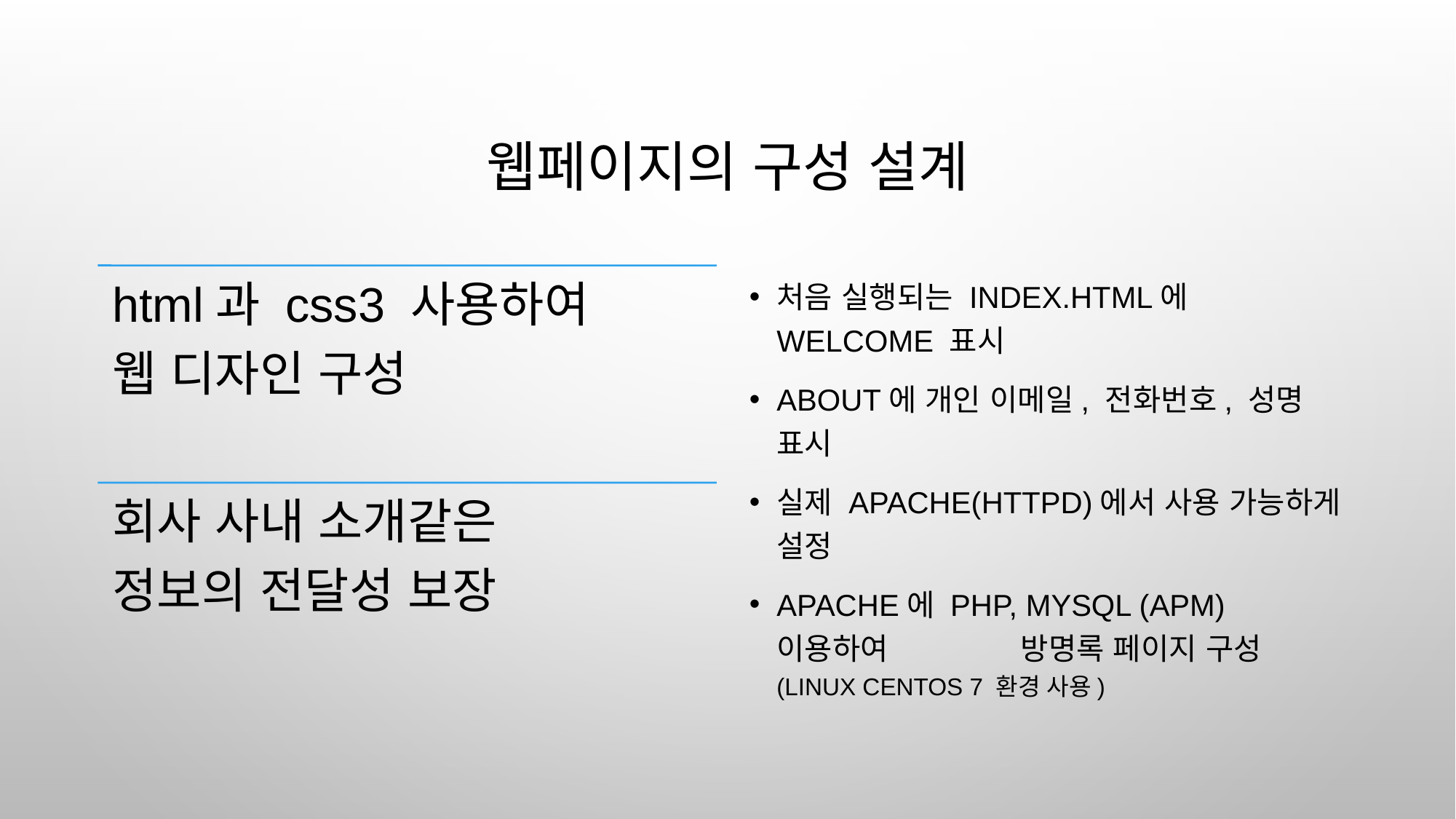

# 웹페이지의 구성 설계
html과 css3 사용하여
웹 디자인 구성
회사 사내 소개같은
정보의 전달성 보장
처음 실행되는 index.html에 Welcome 표시
About에 개인 이메일, 전화번호, 성명 표시
실제 apache(httpd)에서 사용 가능하게 설정
APACHE에 PHP, MySQL (APM) 이용하여 	   방명록 페이지 구성 (Linux CentOS 7 환경 사용)